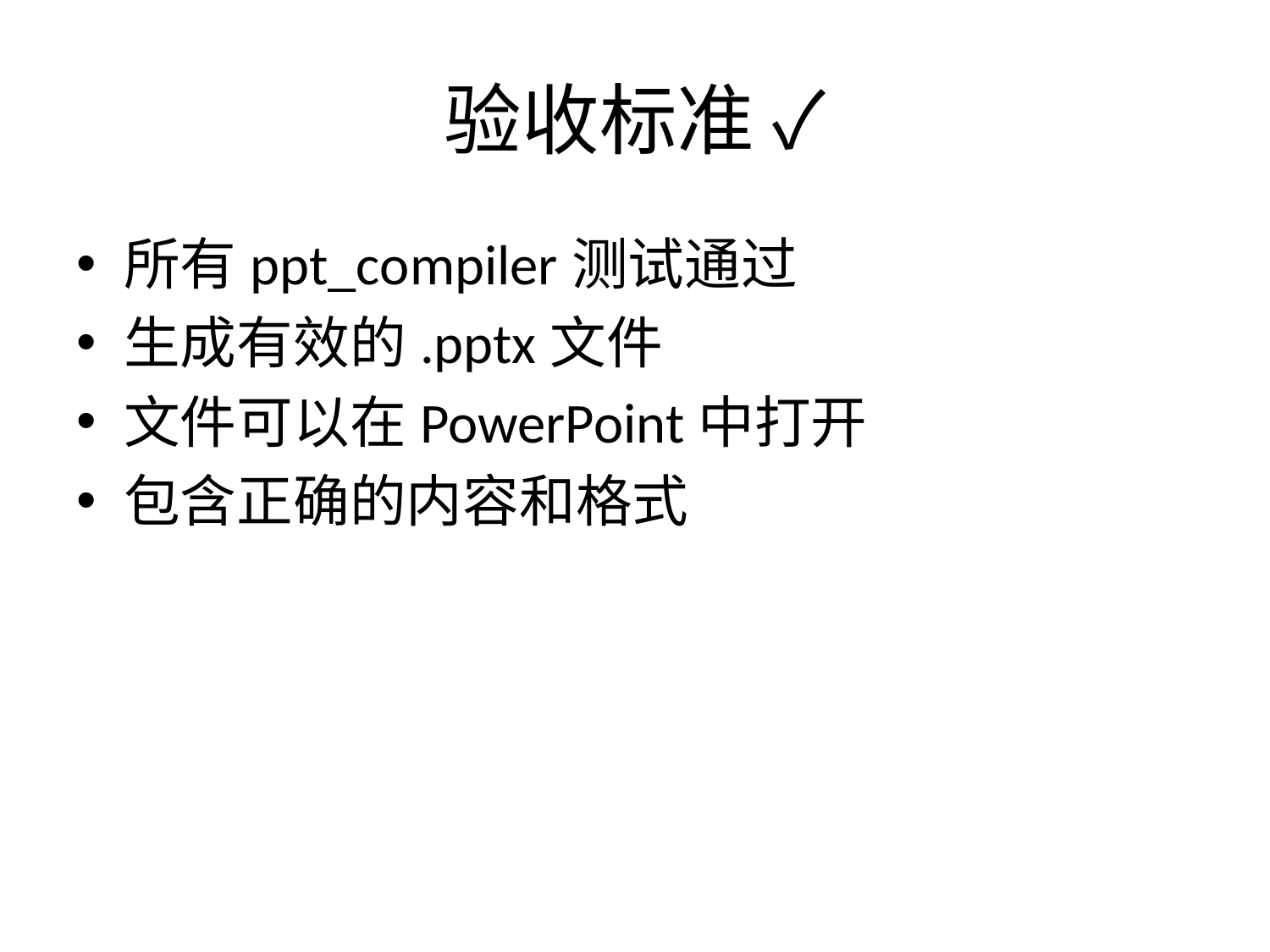

# 验收标准 ✓
所有ppt_compiler测试通过
生成有效的.pptx文件
文件可以在PowerPoint中打开
包含正确的内容和格式